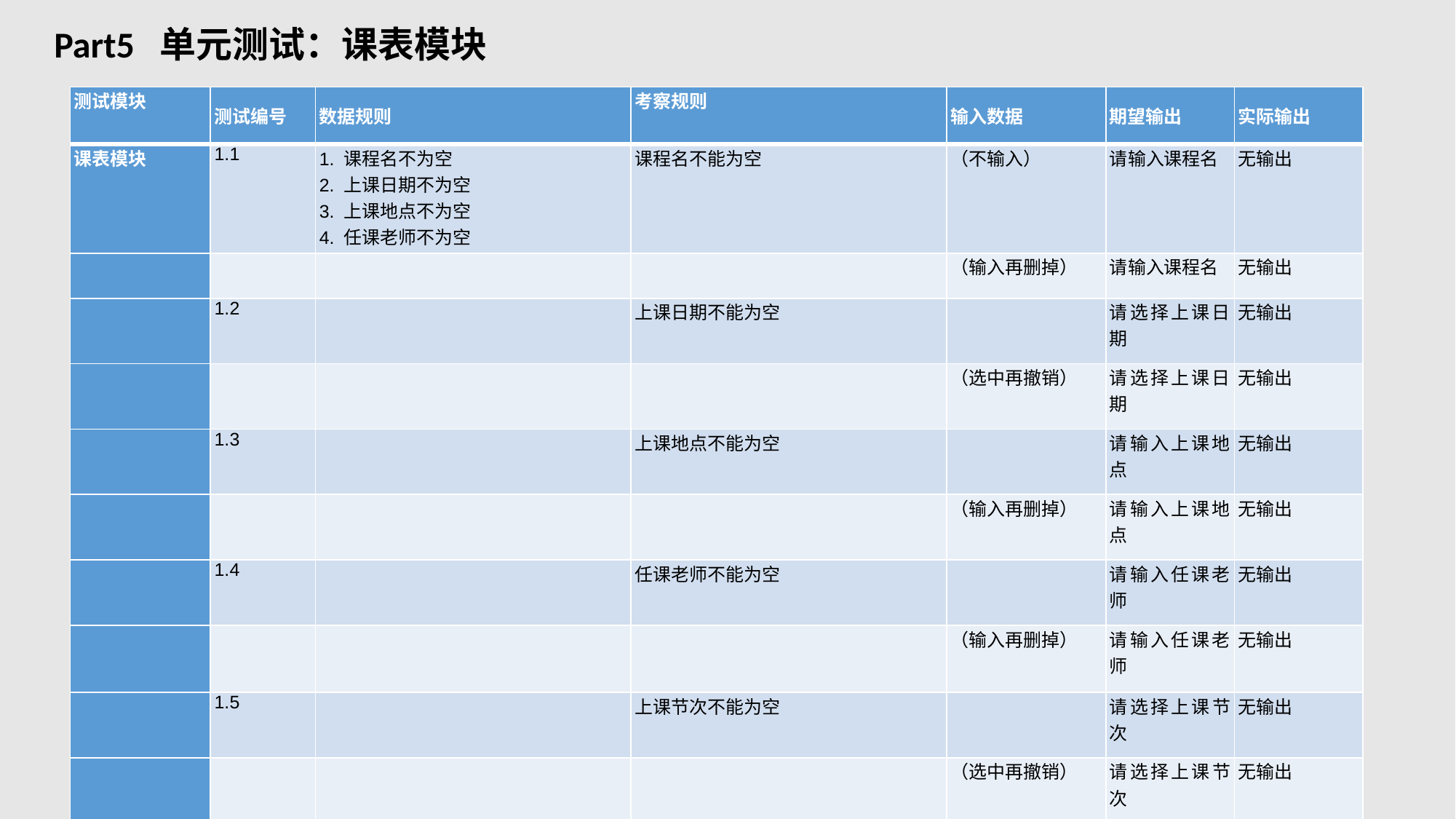

Part5  单元测试：课表模块
| 测试模块 | 测试编号 | 数据规则 | 考察规则 | 输入数据 | 期望输出 | 实际输出 |
| --- | --- | --- | --- | --- | --- | --- |
| 课表模块 | 1.1 | 1. 课程名不为空 2. 上课日期不为空 3. 上课地点不为空 4. 任课老师不为空 5. 上课节次不为空 | 课程名不能为空 | （不输入） | 请输入课程名 | 无输出 |
|  |  |  |  | （输入再删掉） | 请输入课程名 | 无输出 |
|  | 1.2 |  | 上课日期不能为空 |  | 请选择上课日期 | 无输出 |
|  |  |  |  | （选中再撤销） | 请选择上课日期 | 无输出 |
|  | 1.3 |  | 上课地点不能为空 |  | 请输入上课地点 | 无输出 |
|  |  |  |  | （输入再删掉） | 请输入上课地点 | 无输出 |
|  | 1.4 |  | 任课老师不能为空 |  | 请输入任课老师 | 无输出 |
|  |  |  |  | （输入再删掉） | 请输入任课老师 | 无输出 |
|  | 1.5 |  | 上课节次不能为空 |  | 请选择上课节次 | 无输出 |
|  |  |  |  | （选中再撤销） | 请选择上课节次 | 无输出 |